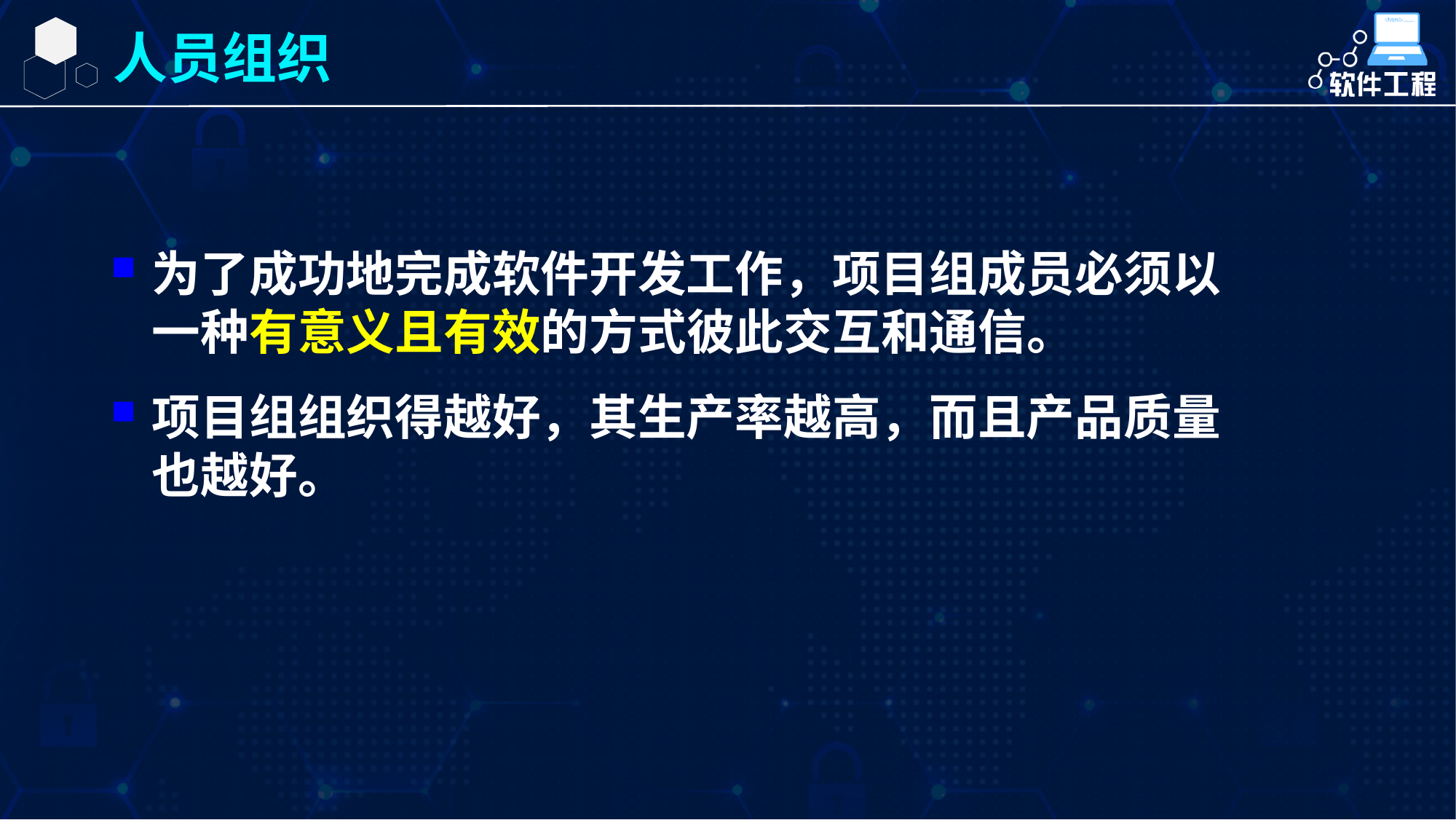

人员组织
为了成功地完成软件开发工作，项目组成员必须以一种有意义且有效的方式彼此交互和通信。
项目组组织得越好，其生产率越高，而且产品质量也越好。